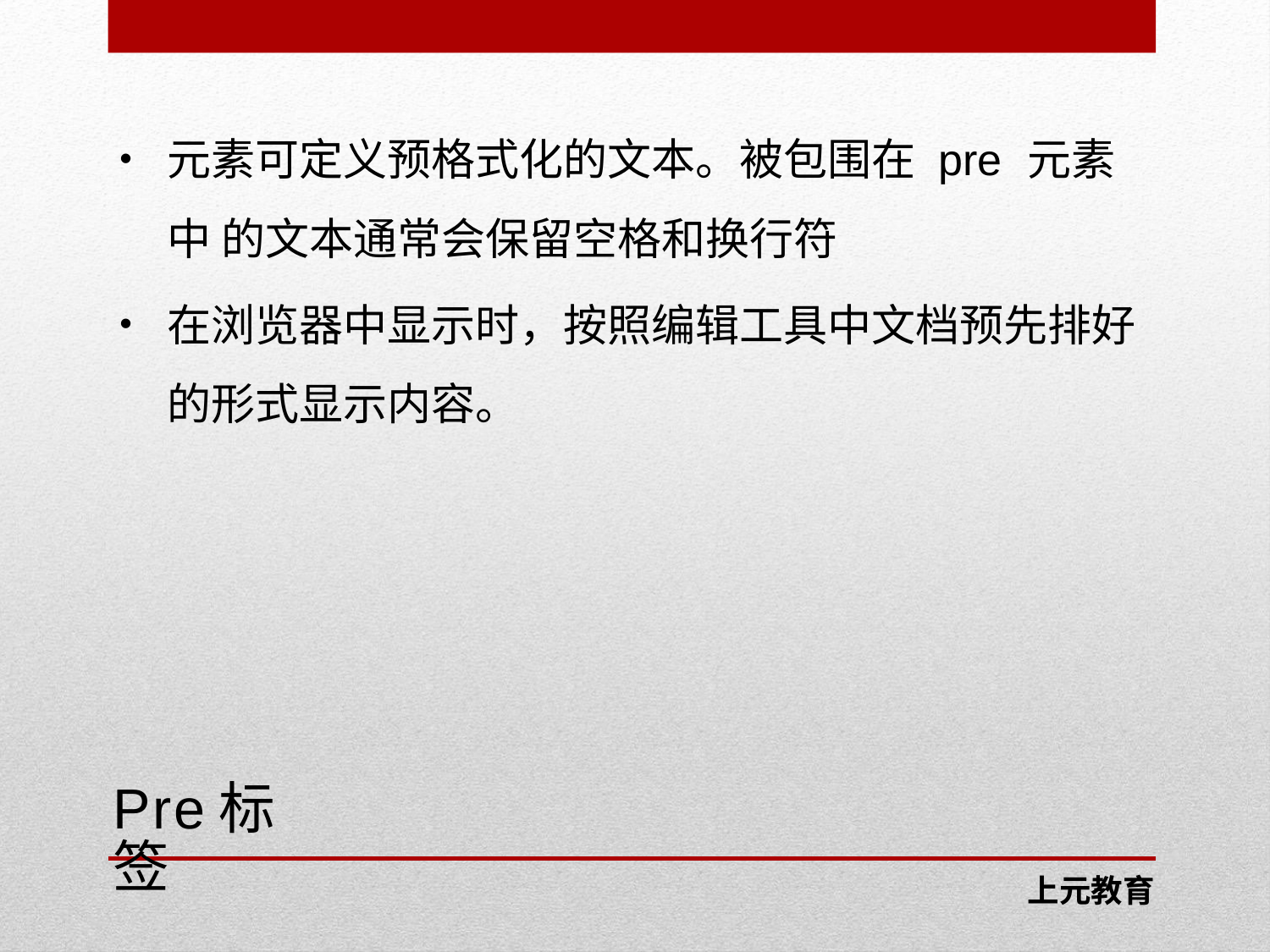

元素可定义预格式化的文本。被包围在 pre 元素中 的文本通常会保留空格和换行符
在浏览器中显示时，按照编辑工具中文档预先排好 的形式显示内容。
Pre标签
             上元教育